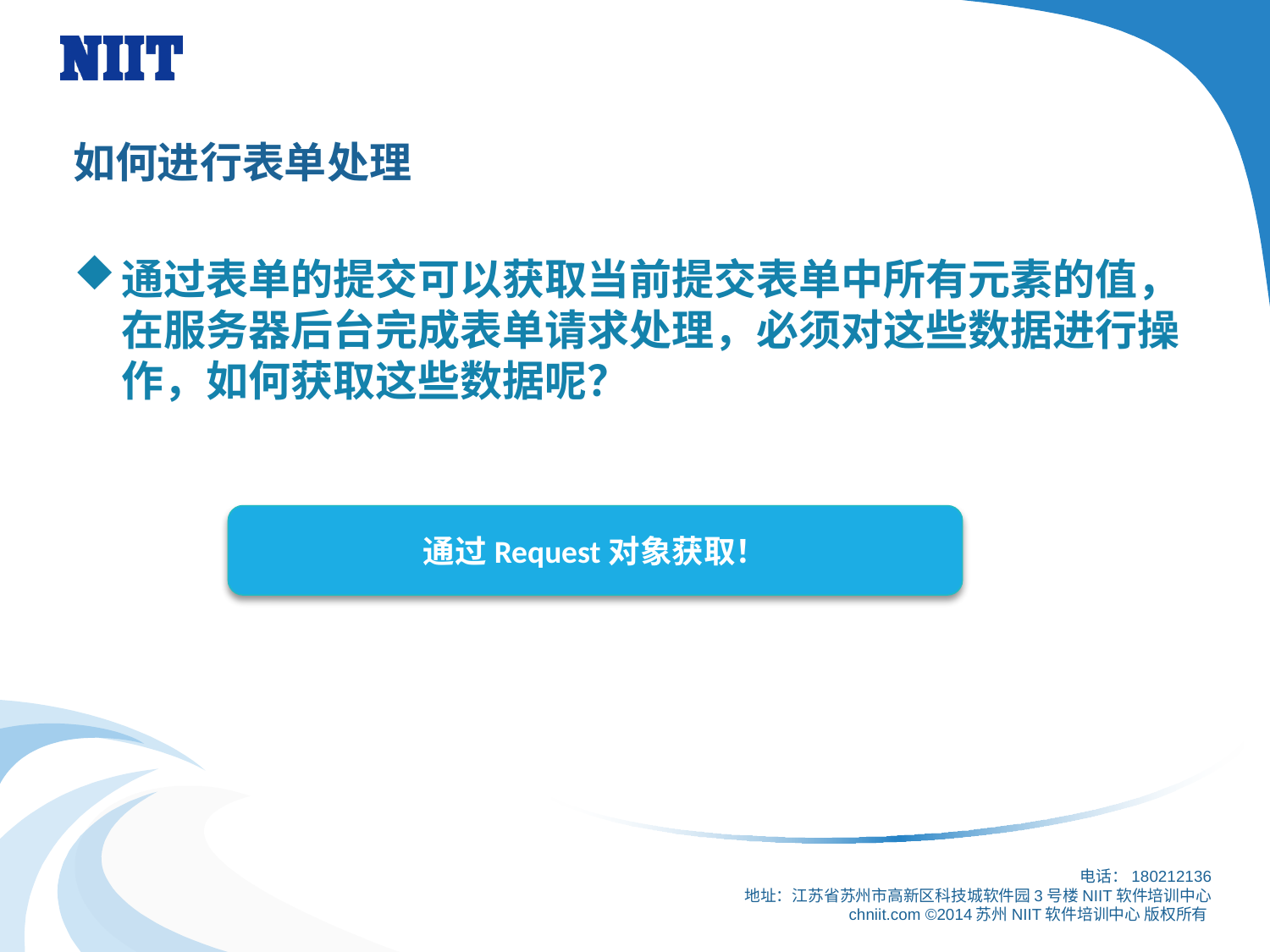

# 如何进行表单处理
通过表单的提交可以获取当前提交表单中所有元素的值，在服务器后台完成表单请求处理，必须对这些数据进行操作，如何获取这些数据呢？
通过Request对象获取！